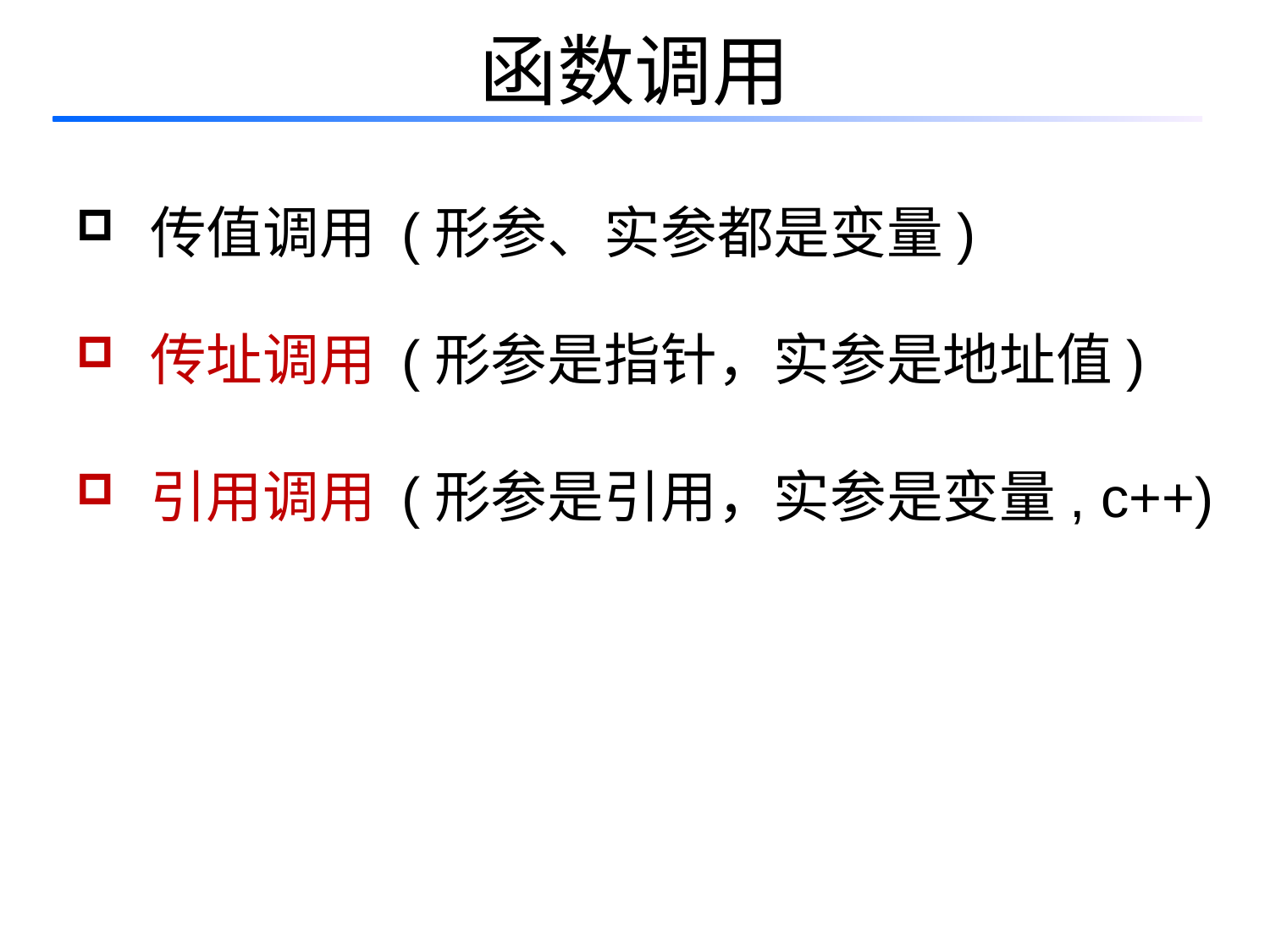

# 函数调用

 传值调用 (形参、实参都是变量)
 传址调用 (形参是指针，实参是地址值)
 引用调用 (形参是引用，实参是变量, c++)